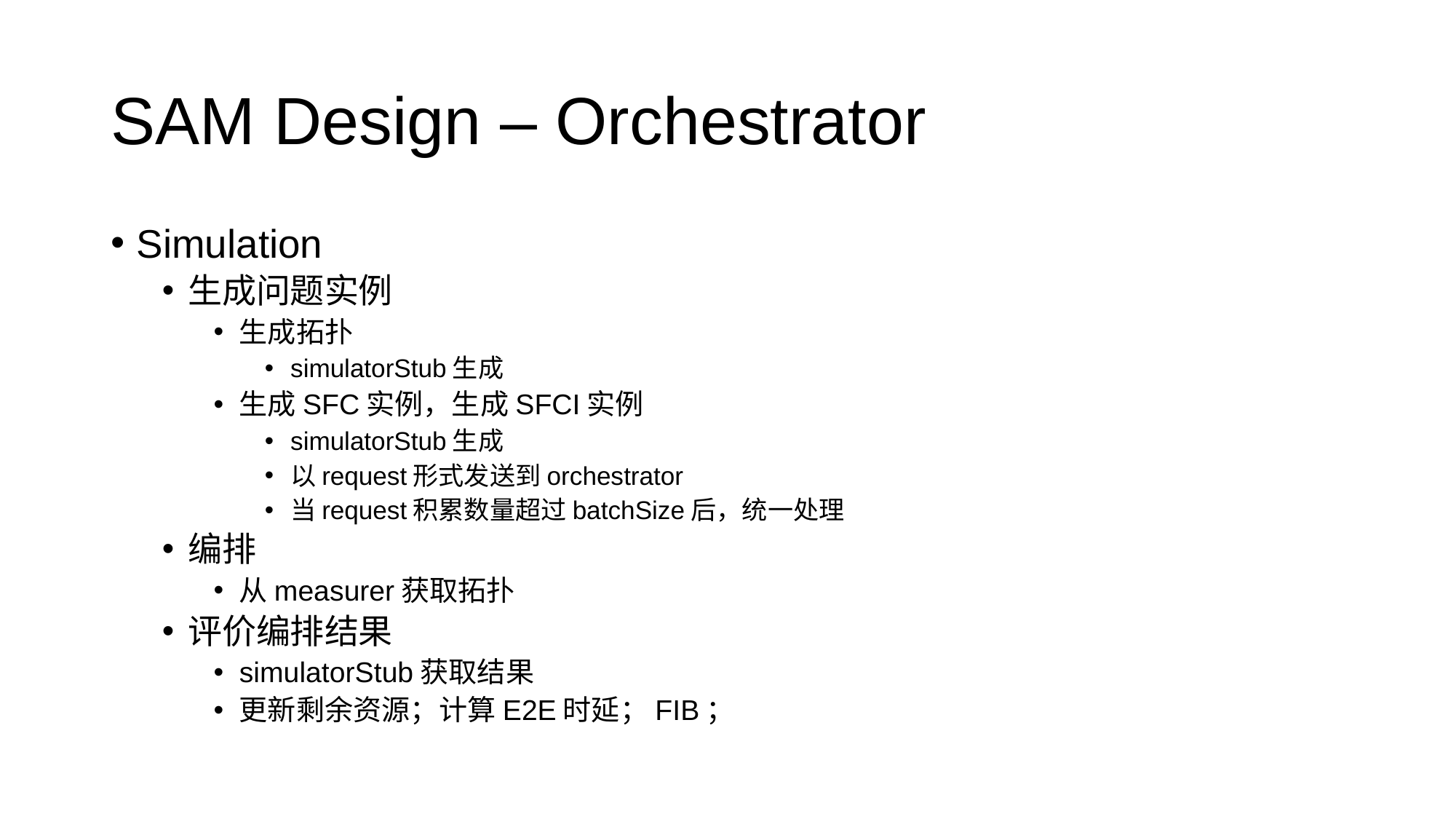

# SAM Design – Orchestrator
Simulation
生成问题实例
生成拓扑
simulatorStub生成
生成SFC实例，生成SFCI实例
simulatorStub生成
以request形式发送到orchestrator
当request积累数量超过batchSize后，统一处理
编排
从measurer获取拓扑
评价编排结果
simulatorStub获取结果
更新剩余资源；计算E2E时延；FIB；